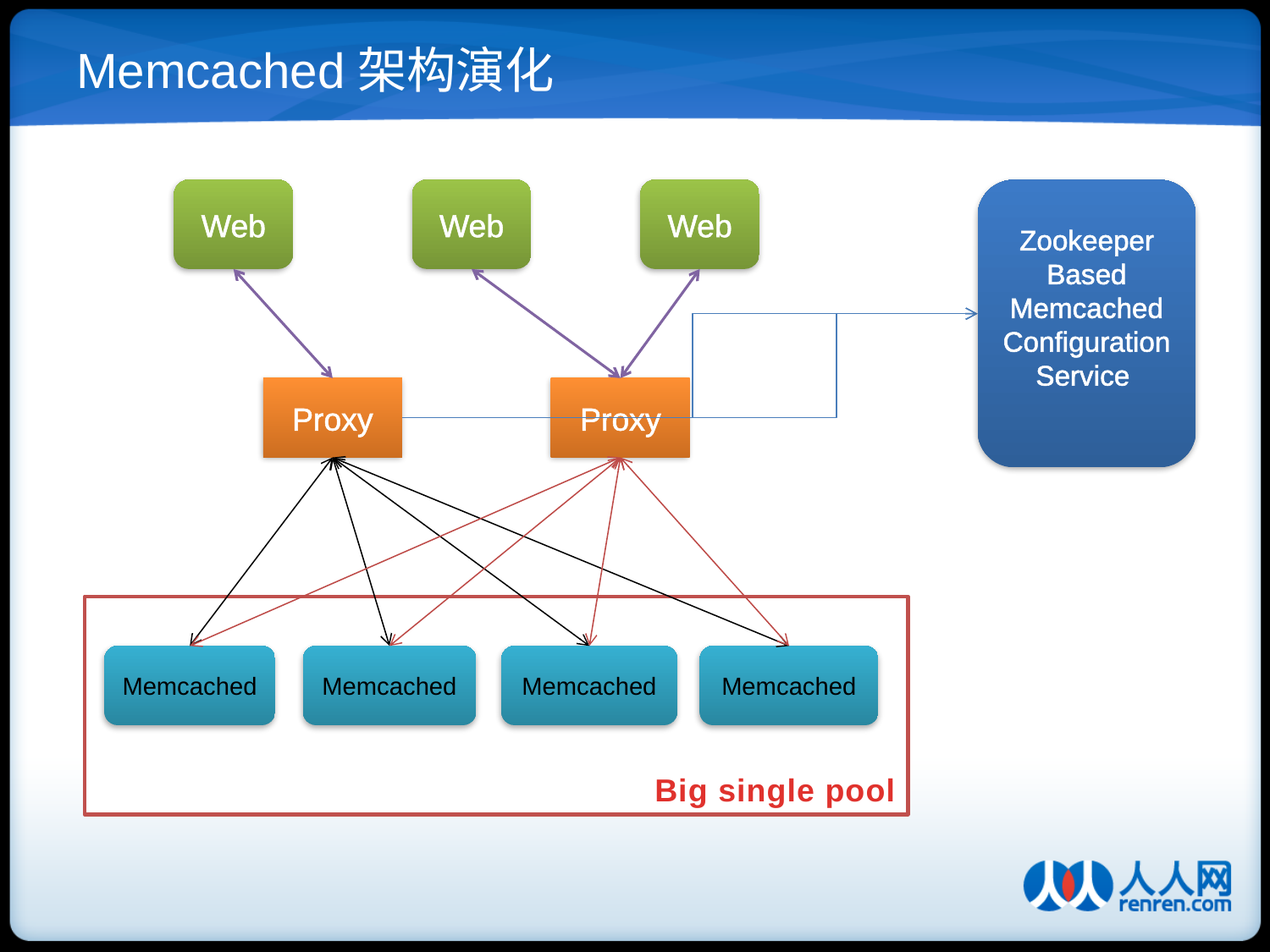

# Memcached架构演化
Web
Web
Web
Zookeeper
Based
Memcached
Configuration
Service

Proxy
Proxy
Big single pool
Memcached
Memcached
Memcached
Memcached